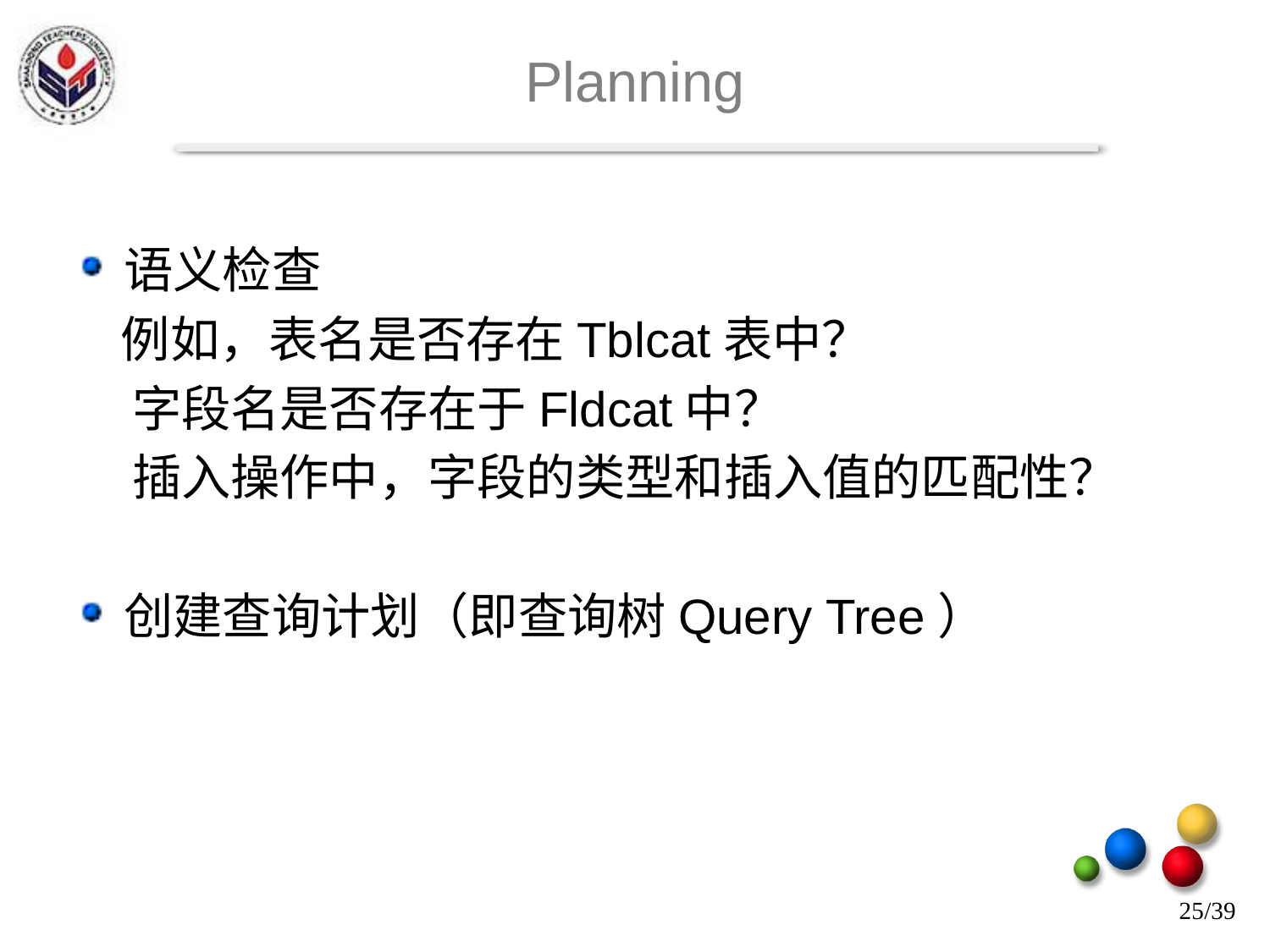

# Planning
语义检查
   例如，表名是否存在Tblcat表中？
    字段名是否存在于Fldcat中？
    插入操作中，字段的类型和插入值的匹配性？

创建查询计划（即查询树Query Tree）

25/39